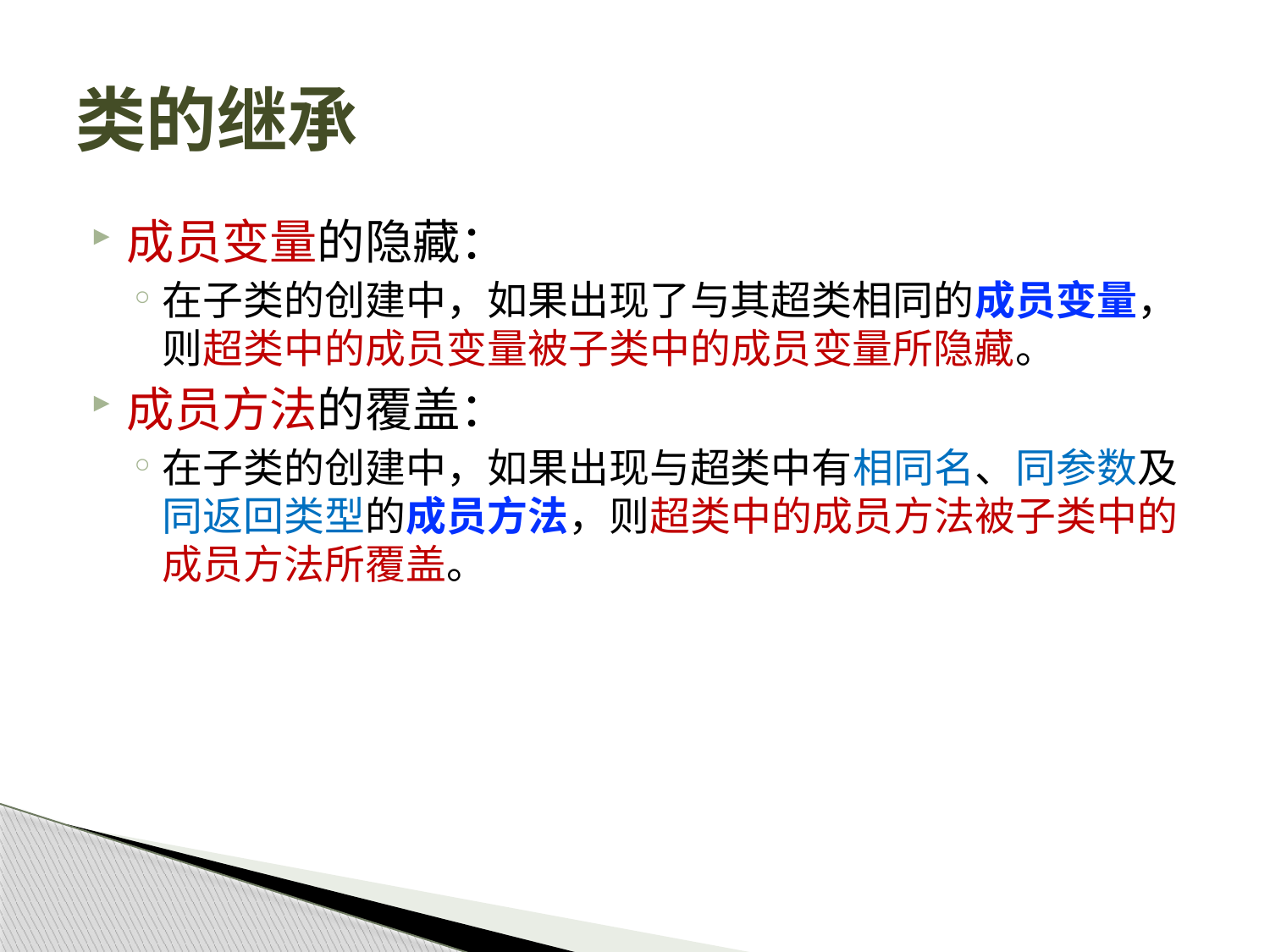

# 类的继承
成员变量的隐藏：
在子类的创建中，如果出现了与其超类相同的成员变量，则超类中的成员变量被子类中的成员变量所隐藏。
成员方法的覆盖：
在子类的创建中，如果出现与超类中有相同名、同参数及同返回类型的成员方法，则超类中的成员方法被子类中的成员方法所覆盖。